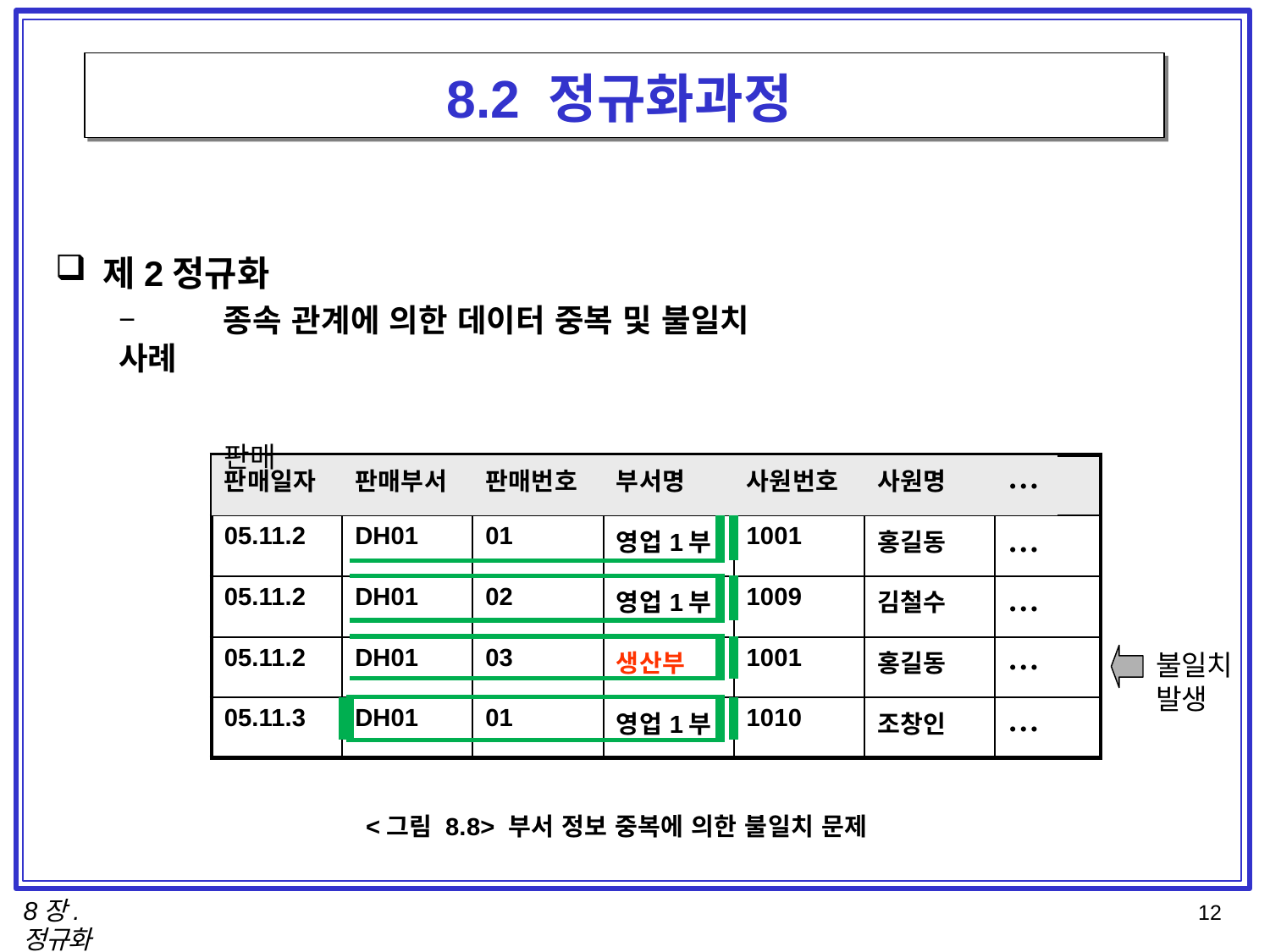

# 8.2 정규화과정
제2정규화
–	종속 관계에 의한 데이터 중복 및 불일치 사례

판매

| 판매일자 |  | 판매부서 | 판매번호 | 부서명 |  | 사원번호 | 사원명 | … |
| --- | --- | --- | --- | --- | --- | --- | --- | --- |
| 05.11.2 |  | DH01 | 01 | 영업1부 |  | 1001 | 홍길동 | … |
|  |  |  |  |  |  |  |  |  |
| 05.11.2 |  | DH01 | 02 | 영업1부 |  | 1009 | 김철수 | … |
|  |  |  |  |  |  |  |  |  |
| 05.11.2 |  | DH01 | 03 | 생산부 |  | 1001 | 홍길동 | … |
|  |  |  |  |  |  |  |  |  |
| 05.11.3 |  | DH01 | 01 | 영업1부 |  | 1010 | 조창인 | … |

불일치
발생
<그림 8.8> 부서 정보 중복에 의한 불일치 문제
8장. 정규화
12